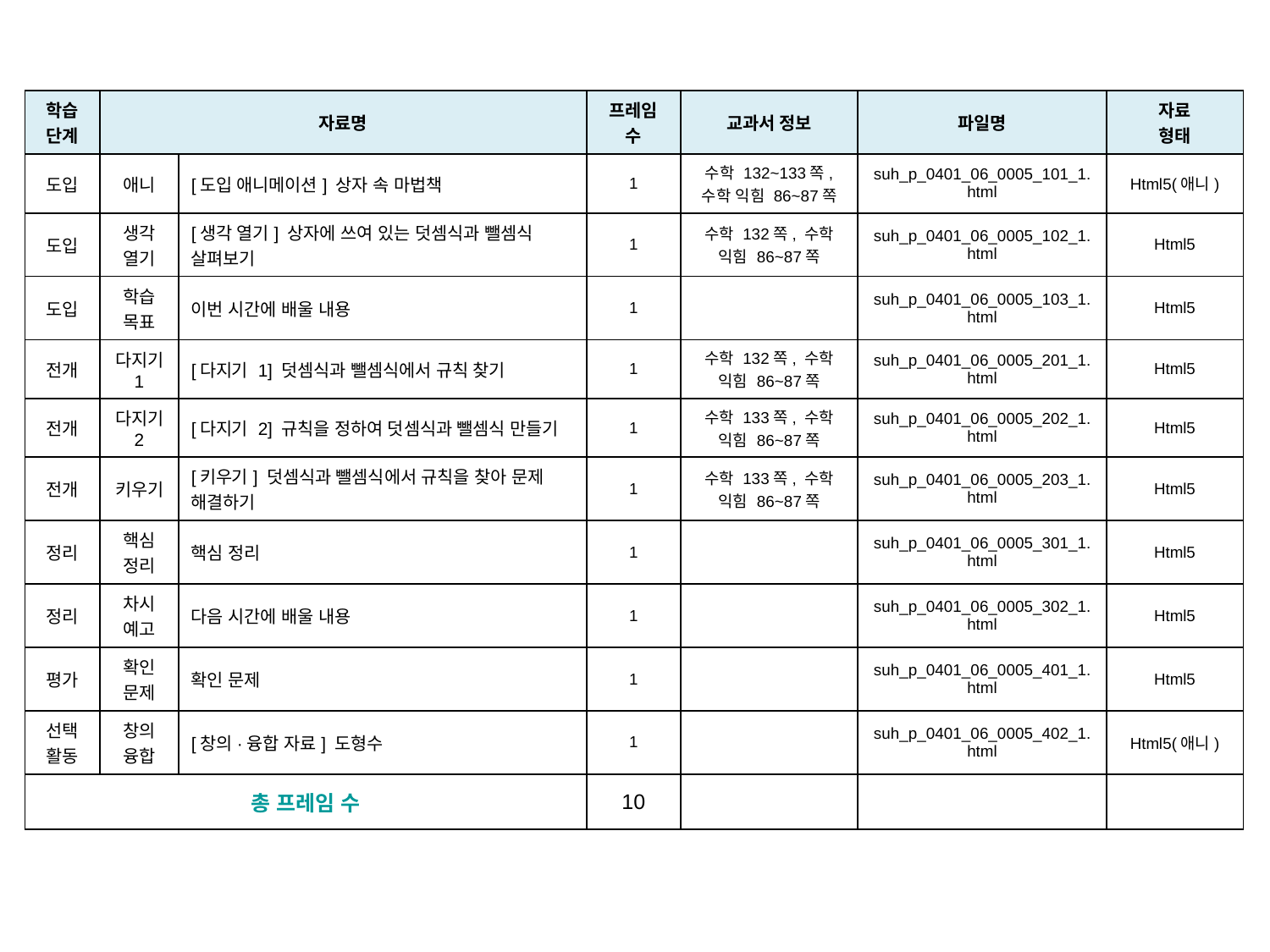

| 학습 단계 | 자료명 |  | 프레임 수 | 교과서 정보 | 파일명 | 자료 형태 |
| --- | --- | --- | --- | --- | --- | --- |
| 도입 | 애니 | [도입 애니메이션] 상자 속 마법책 | 1 | 수학 132~133쪽, 수학 익힘 86~87쪽 | suh\_p\_0401\_06\_0005\_101\_1.html | Html5(애니) |
| 도입 | 생각 열기 | [생각 열기] 상자에 쓰여 있는 덧셈식과 뺄셈식 살펴보기 | 1 | 수학 132쪽, 수학 익힘 86~87쪽 | suh\_p\_0401\_06\_0005\_102\_1.html | Html5 |
| 도입 | 학습 목표 | 이번 시간에 배울 내용 | 1 |  | suh\_p\_0401\_06\_0005\_103\_1.html | Html5 |
| 전개 | 다지기 1 | [다지기 1] 덧셈식과 뺄셈식에서 규칙 찾기 | 1 | 수학 132쪽, 수학 익힘 86~87쪽 | suh\_p\_0401\_06\_0005\_201\_1.html | Html5 |
| 전개 | 다지기 2 | [다지기 2] 규칙을 정하여 덧셈식과 뺄셈식 만들기 | 1 | 수학 133쪽, 수학 익힘 86~87쪽 | suh\_p\_0401\_06\_0005\_202\_1.html | Html5 |
| 전개 | 키우기 | [키우기] 덧셈식과 뺄셈식에서 규칙을 찾아 문제 해결하기 | 1 | 수학 133쪽, 수학 익힘 86~87쪽 | suh\_p\_0401\_06\_0005\_203\_1.html | Html5 |
| 정리 | 핵심 정리 | 핵심 정리 | 1 |  | suh\_p\_0401\_06\_0005\_301\_1.html | Html5 |
| 정리 | 차시 예고 | 다음 시간에 배울 내용 | 1 |  | suh\_p\_0401\_06\_0005\_302\_1.html | Html5 |
| 평가 | 확인 문제 | 확인 문제 | 1 |  | suh\_p\_0401\_06\_0005\_401\_1.html | Html5 |
| 선택 활동 | 창의 융합 | [창의·융합 자료] 도형수 | 1 |  | suh\_p\_0401\_06\_0005\_402\_1.html | Html5(애니) |
| 총 프레임 수 |  |  | 10 |  |  |  |